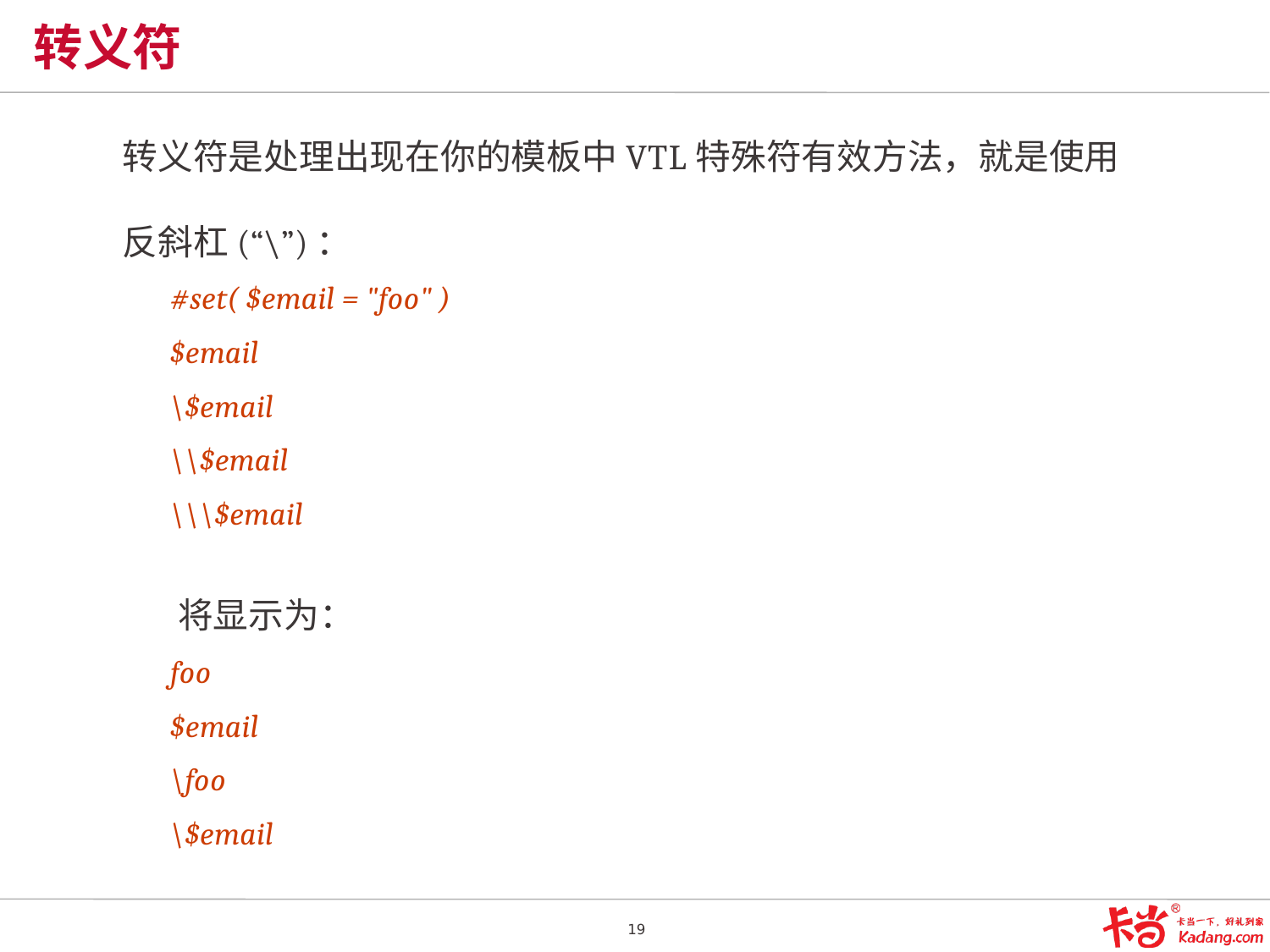

# 转义符
转义符是处理出现在你的模板中VTL特殊符有效方法，就是使用反斜杠(“\”)：
#set( $email = "foo" )
$email
\$email
\\$email
\\\$email

将显示为：
foo
$email
\foo
\$email